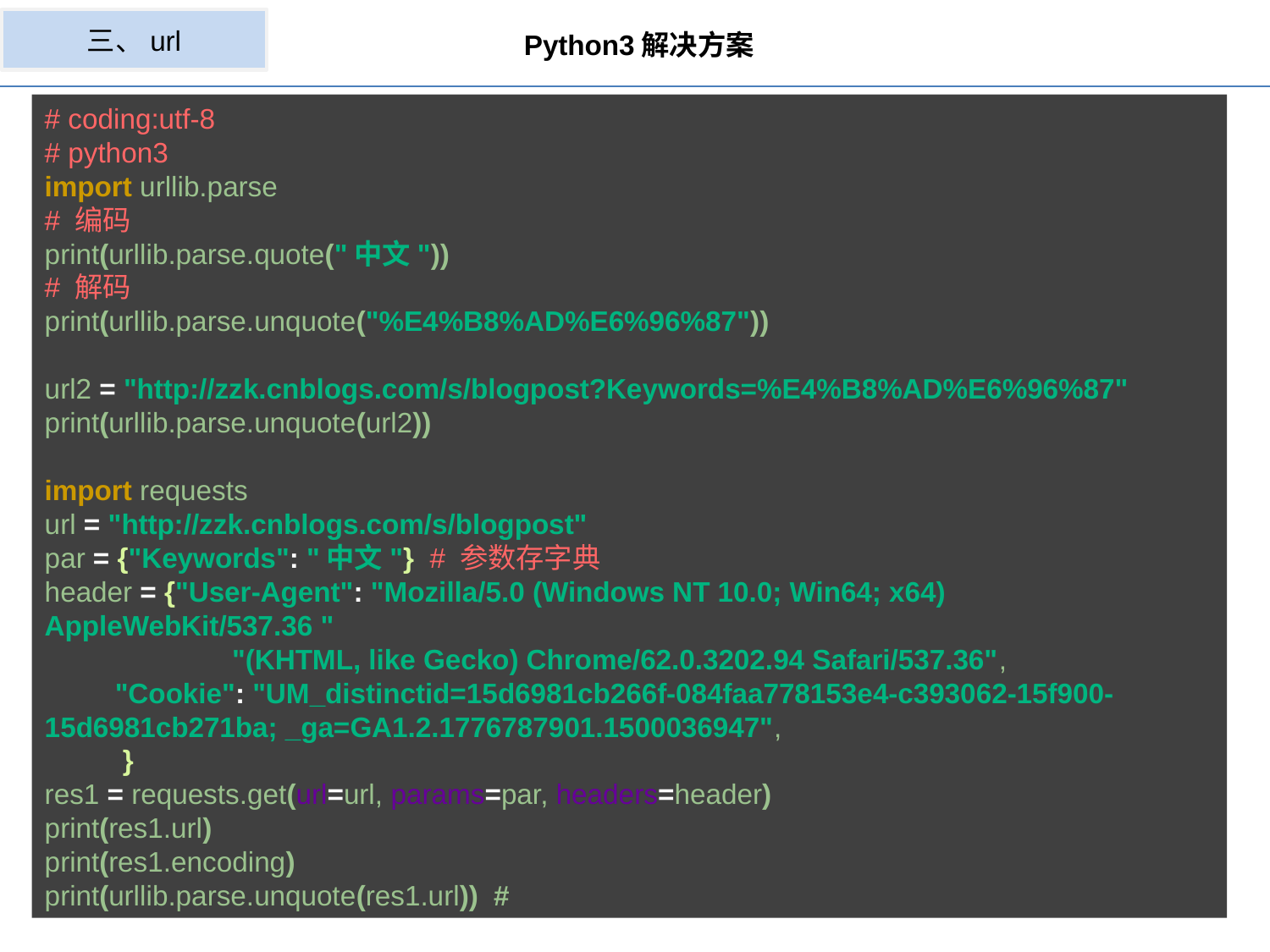

三、url
Python3解决方案
# coding:utf-8 # python3 import urllib.parse # 编码 print(urllib.parse.quote("中文")) # 解码 print(urllib.parse.unquote("%E4%B8%AD%E6%96%87")) url2 = "http://zzk.cnblogs.com/s/blogpost?Keywords=%E4%B8%AD%E6%96%87" print(urllib.parse.unquote(url2)) import requests url = "http://zzk.cnblogs.com/s/blogpost" par = {"Keywords": "中文"}  # 参数存字典 header = {"User-Agent": "Mozilla/5.0 (Windows NT 10.0; Win64; x64) AppleWebKit/537.36 " "(KHTML, like Gecko) Chrome/62.0.3202.94 Safari/537.36", "Cookie": "UM_distinctid=15d6981cb266f-084faa778153e4-c393062-15f900-15d6981cb271ba; _ga=GA1.2.1776787901.1500036947", } res1 = requests.get(url=url, params=par, headers=header) print(res1.url) print(res1.encoding) print(urllib.parse.unquote(res1.url))  #